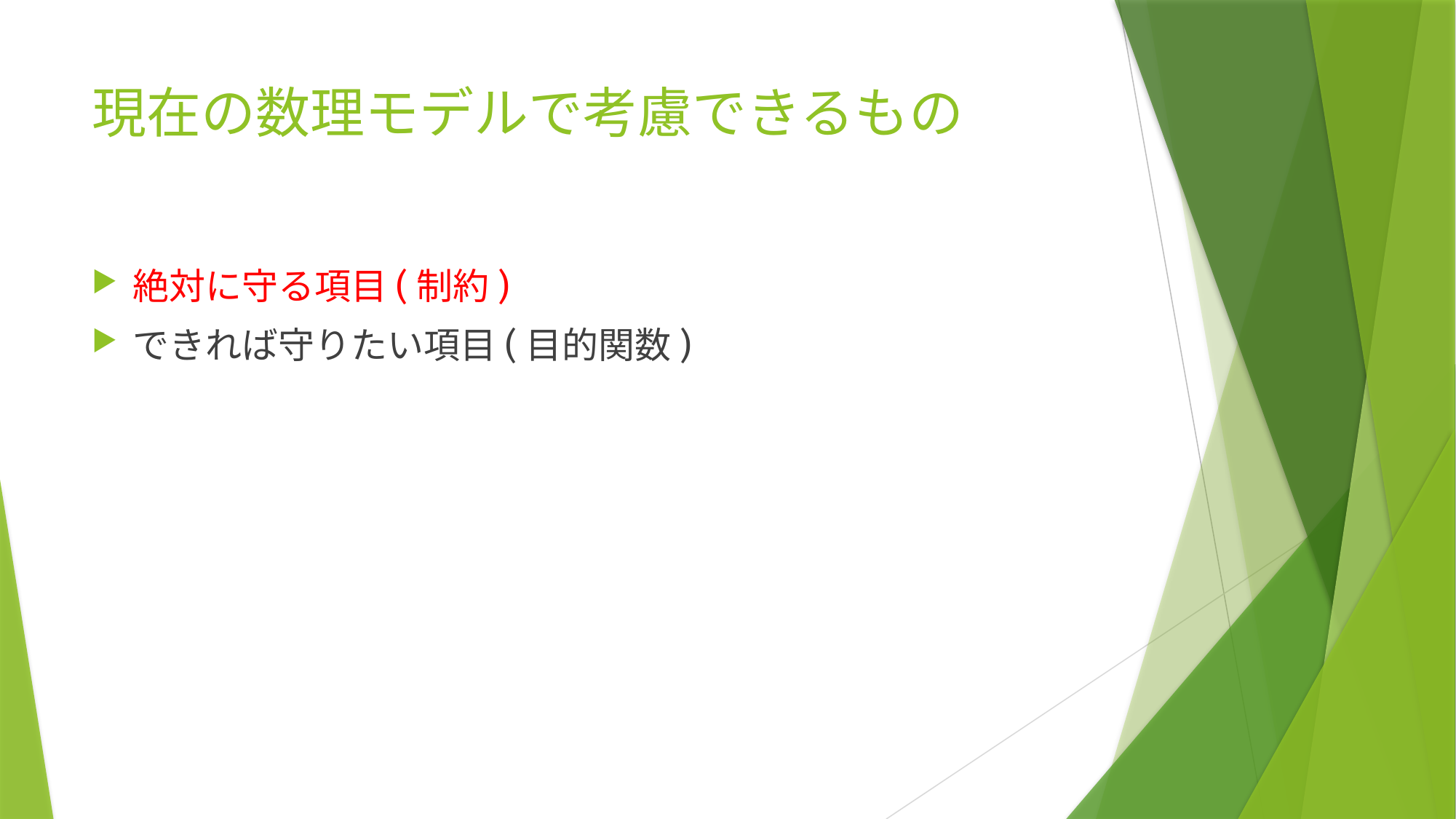

# 現在の数理モデルで考慮できるもの
絶対に守る項目(制約)
できれば守りたい項目(目的関数)